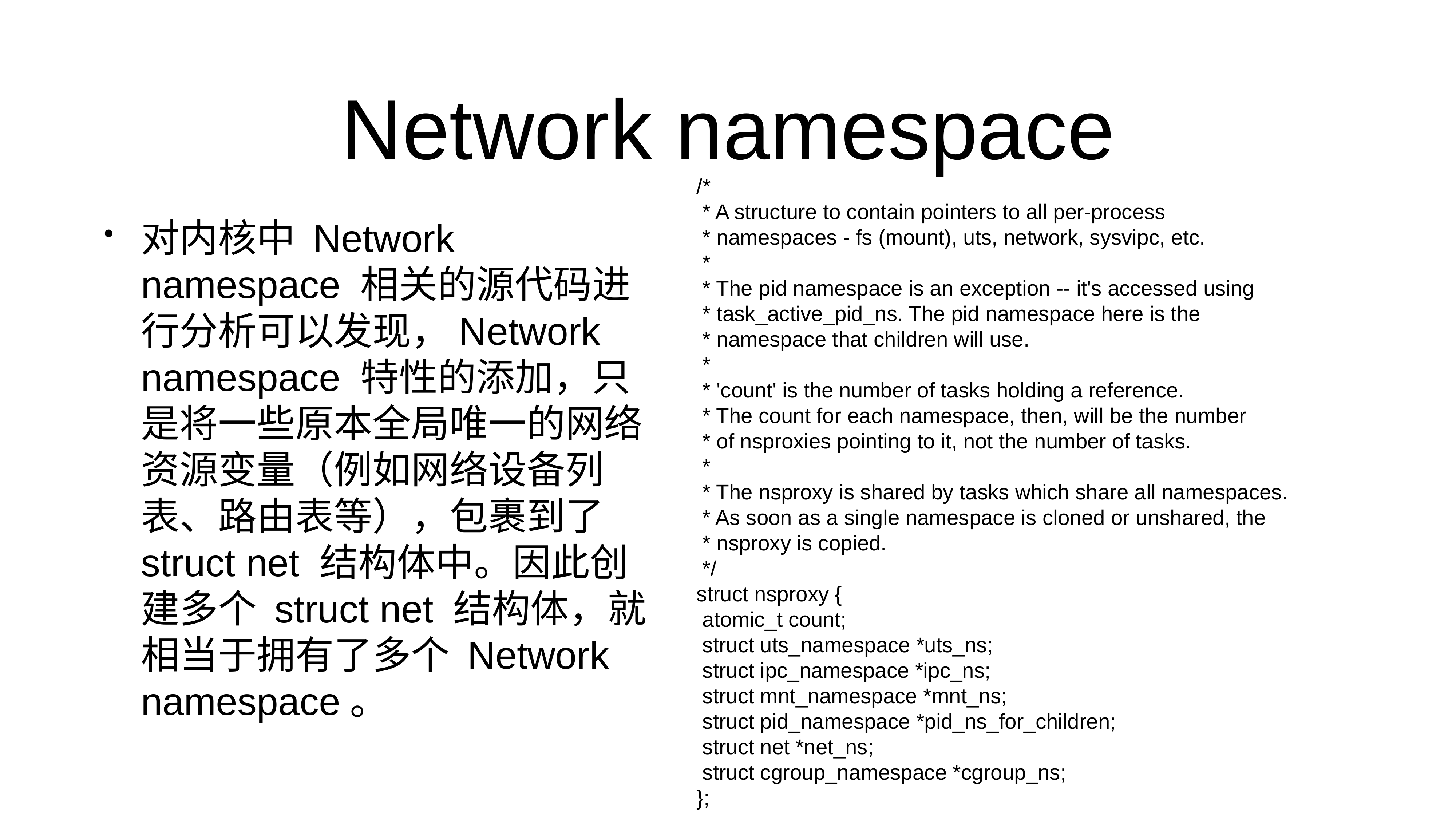

# Network namespace
/*
 * A structure to contain pointers to all per-process
 * namespaces - fs (mount), uts, network, sysvipc, etc.
 *
 * The pid namespace is an exception -- it's accessed using
 * task_active_pid_ns. The pid namespace here is the
 * namespace that children will use.
 *
 * 'count' is the number of tasks holding a reference.
 * The count for each namespace, then, will be the number
 * of nsproxies pointing to it, not the number of tasks.
 *
 * The nsproxy is shared by tasks which share all namespaces.
 * As soon as a single namespace is cloned or unshared, the
 * nsproxy is copied.
 */
struct nsproxy {
 atomic_t count;
 struct uts_namespace *uts_ns;
 struct ipc_namespace *ipc_ns;
 struct mnt_namespace *mnt_ns;
 struct pid_namespace *pid_ns_for_children;
 struct net *net_ns;
 struct cgroup_namespace *cgroup_ns;
};
对内核中 Network namespace 相关的源代码进行分析可以发现，Network namespace 特性的添加，只是将一些原本全局唯一的网络资源变量（例如网络设备列表、路由表等），包裹到了 struct net 结构体中。因此创建多个 struct net 结构体，就相当于拥有了多个 Network namespace。